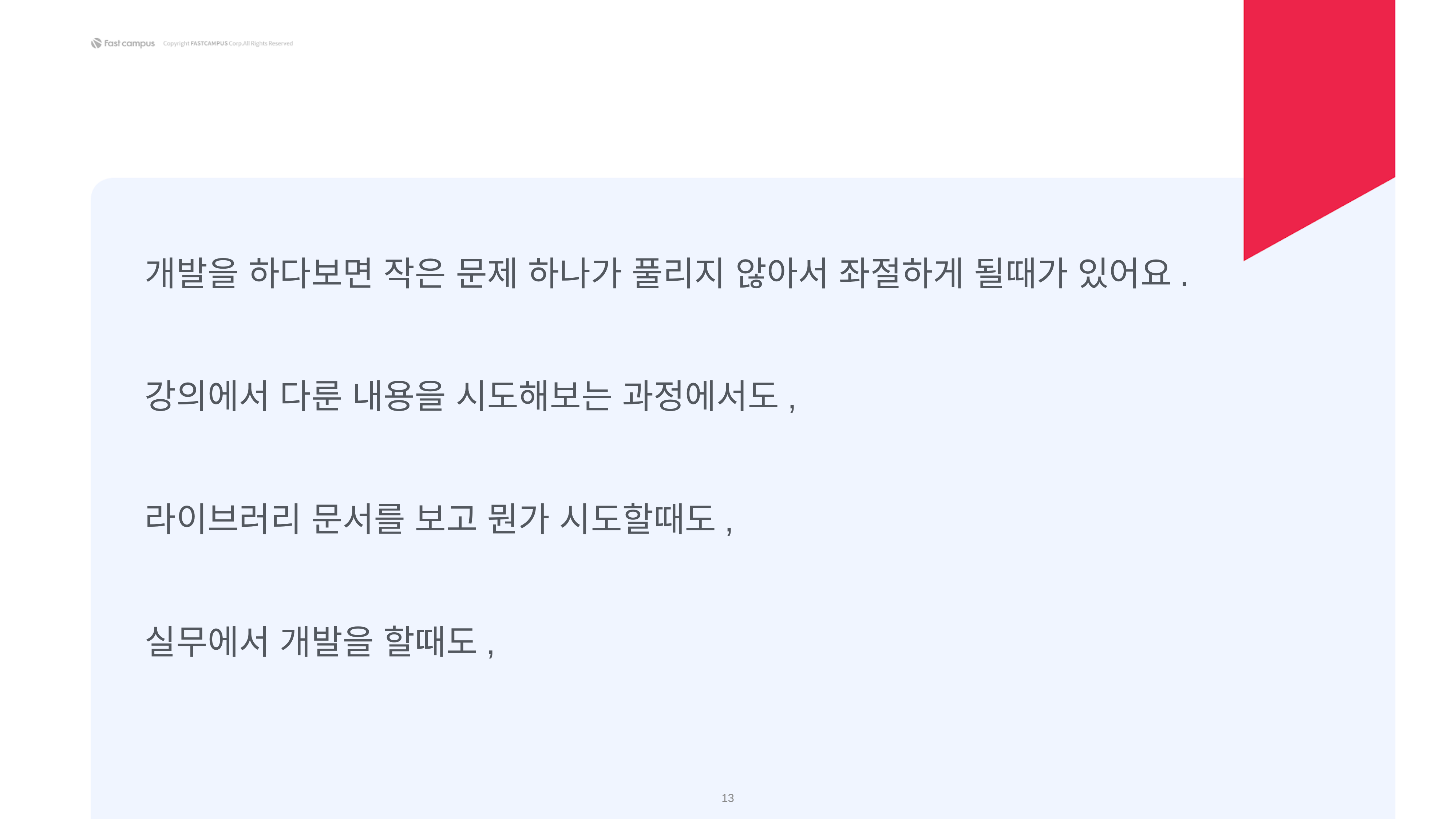

개발을 하다보면 작은 문제 하나가 풀리지 않아서 좌절하게 될때가 있어요.

강의에서 다룬 내용을 시도해보는 과정에서도,

라이브러리 문서를 보고 뭔가 시도할때도,

실무에서 개발을 할때도,

13